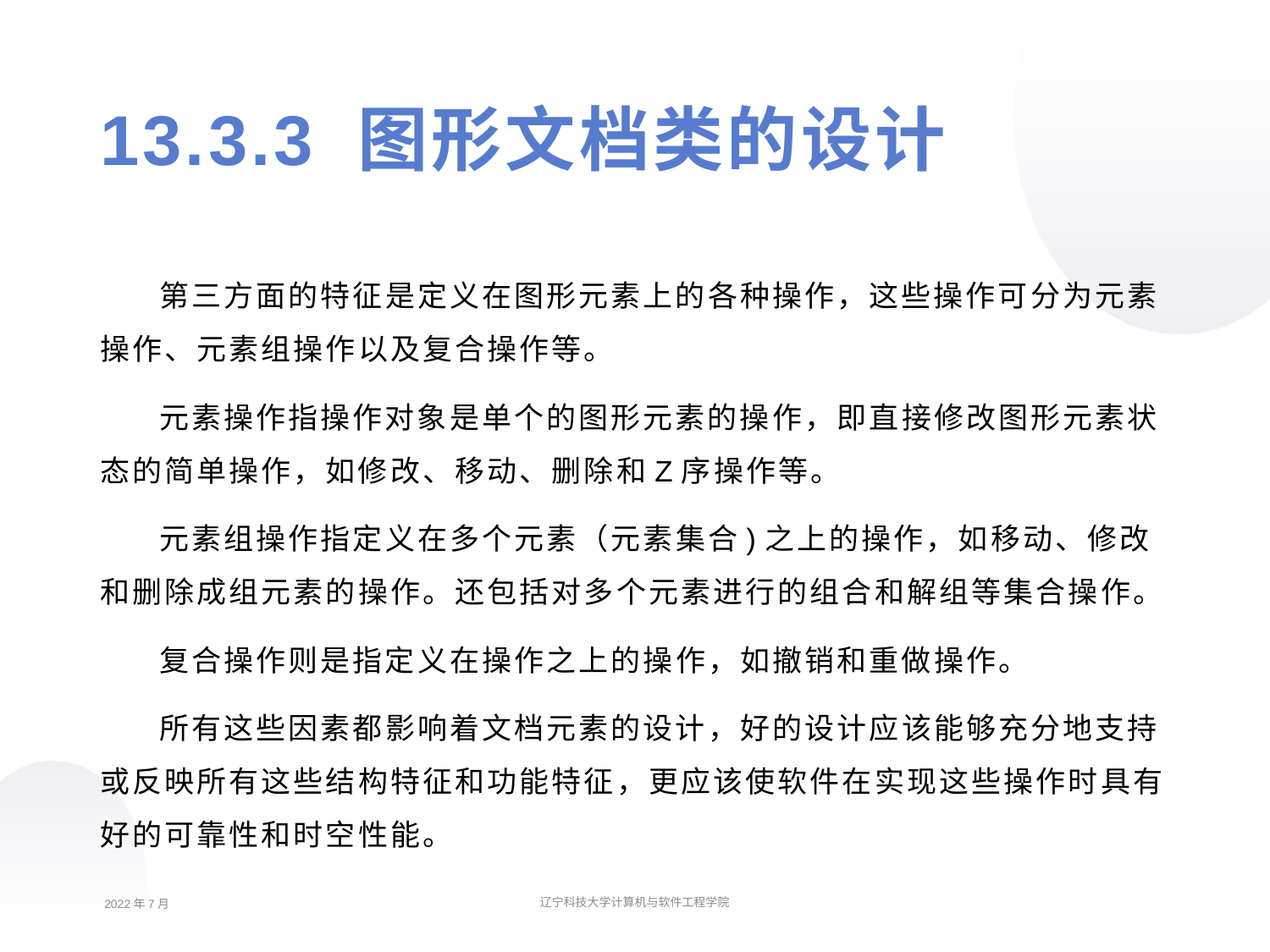

13.3.3 图形文档类的设计
第三方面的特征是定义在图形元素上的各种操作，这些操作可分为元素操作、元素组操作以及复合操作等。
元素操作指操作对象是单个的图形元素的操作，即直接修改图形元素状态的简单操作，如修改、移动、删除和Z序操作等。
元素组操作指定义在多个元素（元素集合)之上的操作，如移动、修改和删除成组元素的操作。还包括对多个元素进行的组合和解组等集合操作。
复合操作则是指定义在操作之上的操作，如撤销和重做操作。
所有这些因素都影响着文档元素的设计，好的设计应该能够充分地支持或反映所有这些结构特征和功能特征，更应该使软件在实现这些操作时具有好的可靠性和时空性能。

2022年7月
辽宁科技大学计算机与软件工程学院
31